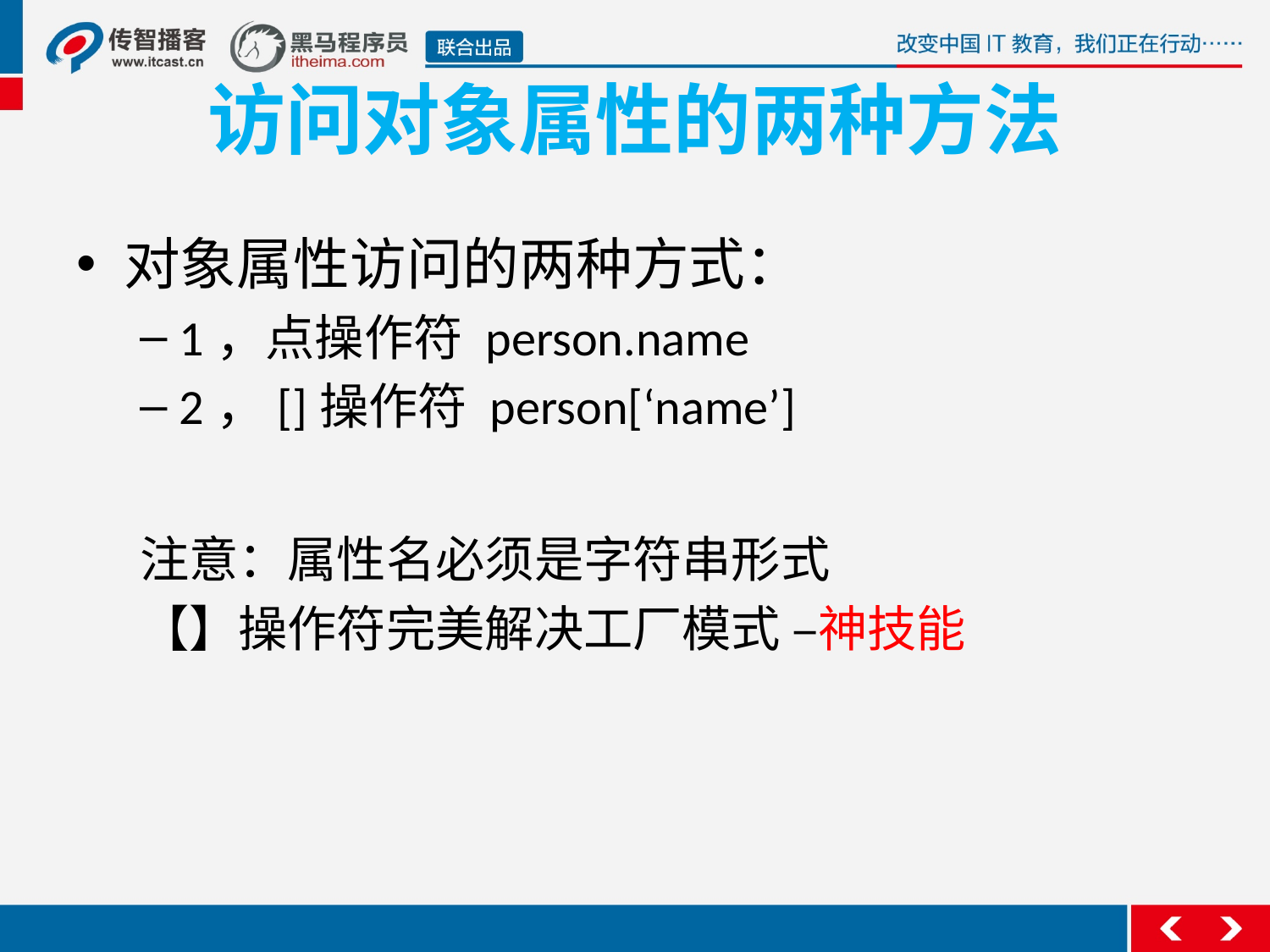

# 访问对象属性的两种方法
对象属性访问的两种方式：
1，点操作符 person.name
2，[]操作符 person[‘name’]

注意：属性名必须是字符串形式
【】操作符完美解决工厂模式 –神技能